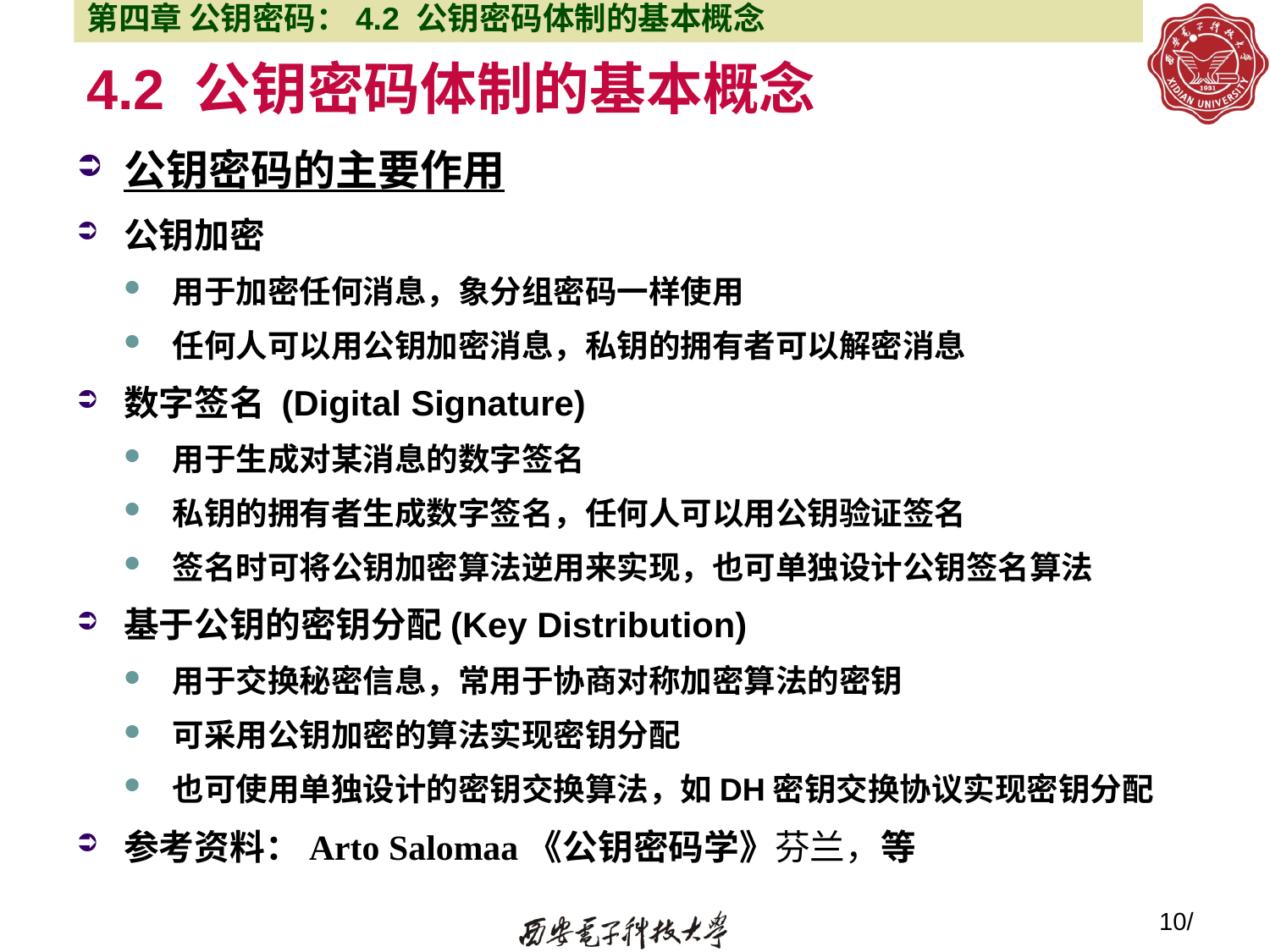

第四章 公钥密码：4.2 公钥密码体制的基本概念
# 4.2 公钥密码体制的基本概念
公钥密码的主要作用
公钥加密
用于加密任何消息，象分组密码一样使用
任何人可以用公钥加密消息，私钥的拥有者可以解密消息
数字签名 (Digital Signature)
用于生成对某消息的数字签名
私钥的拥有者生成数字签名，任何人可以用公钥验证签名
签名时可将公钥加密算法逆用来实现，也可单独设计公钥签名算法
基于公钥的密钥分配(Key Distribution)
用于交换秘密信息，常用于协商对称加密算法的密钥
可采用公钥加密的算法实现密钥分配
也可使用单独设计的密钥交换算法，如DH密钥交换协议实现密钥分配
参考资料：Arto Salomaa《公钥密码学》芬兰，等
10/